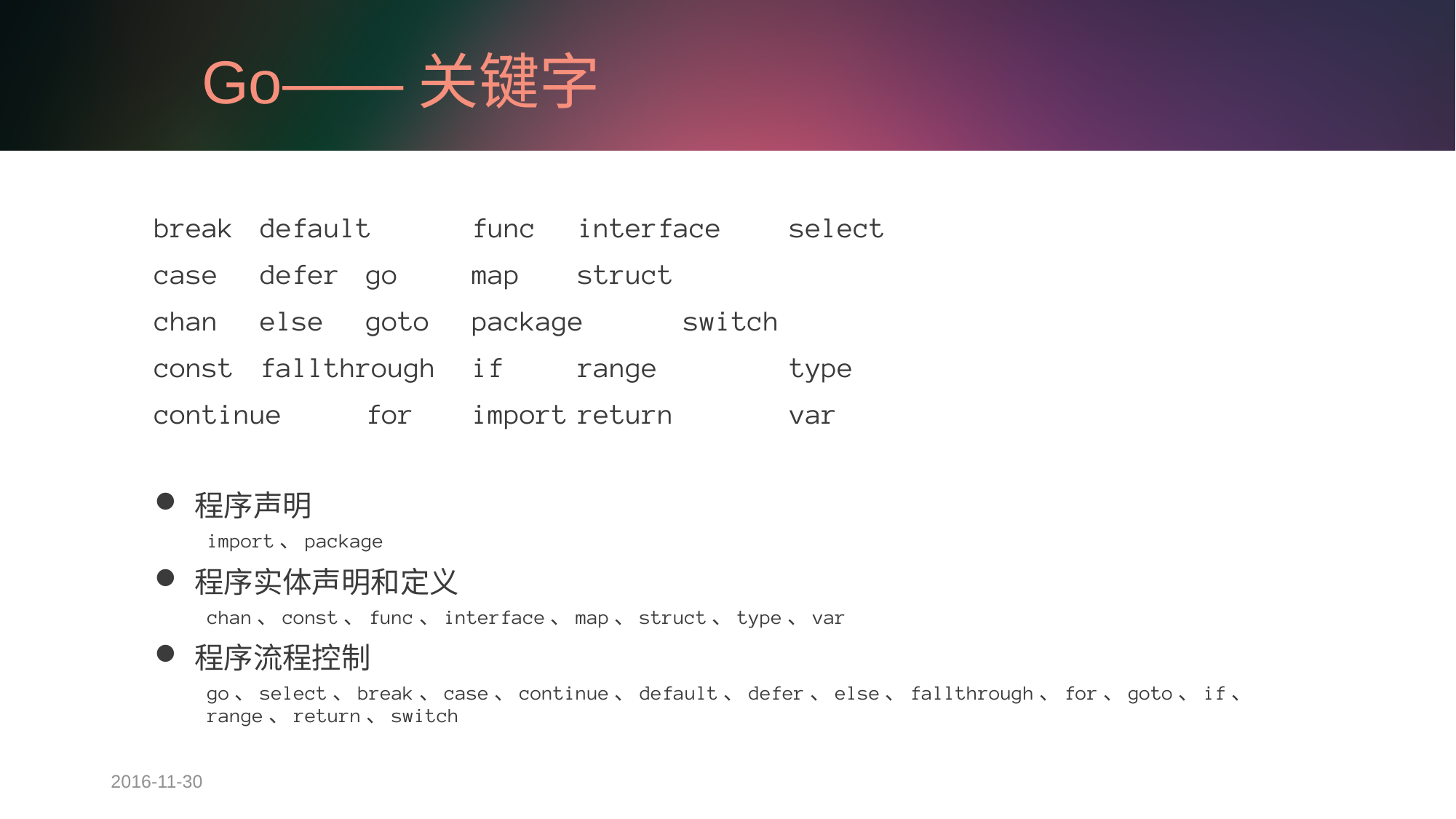

# Go——关键字
break		default		func		interface	select
case		defer			go		map		struct
chan		else			goto		package	switch
const		fallthrough		if		range		type
continue	for			import		return		var

程序声明
import、package
程序实体声明和定义
chan、const、func、interface、map、struct、type、var
程序流程控制
go、select、break、case、continue、default、defer、else、fallthrough、for、goto、if、range、return、switch
2016-11-30
7